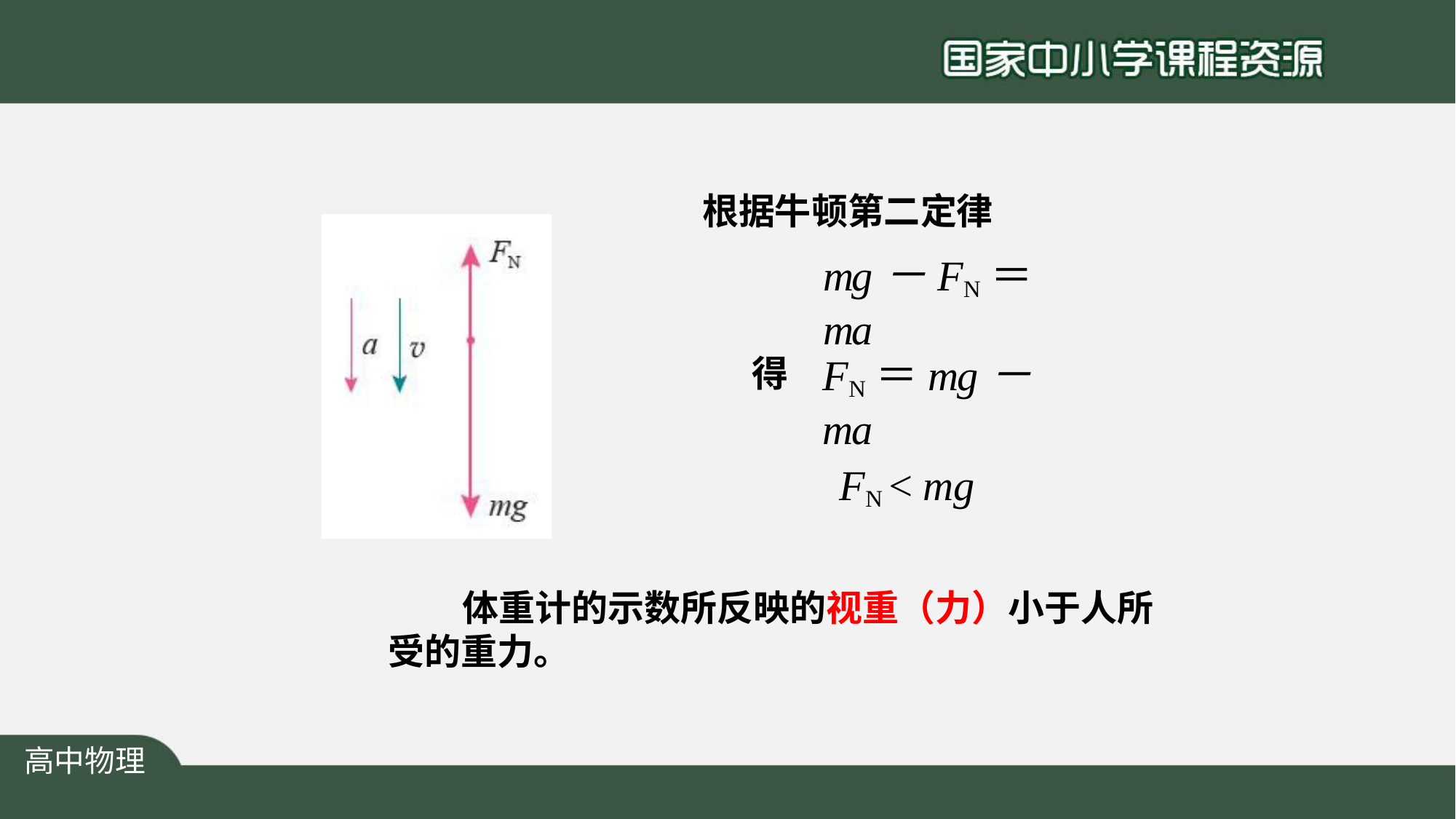

根据牛顿第二定律

# mg－FN＝ma
FN＝mg－ma
得
FN < mg

体重计的示数所反映的视重（力）小于人所 受的重力。
高中物理